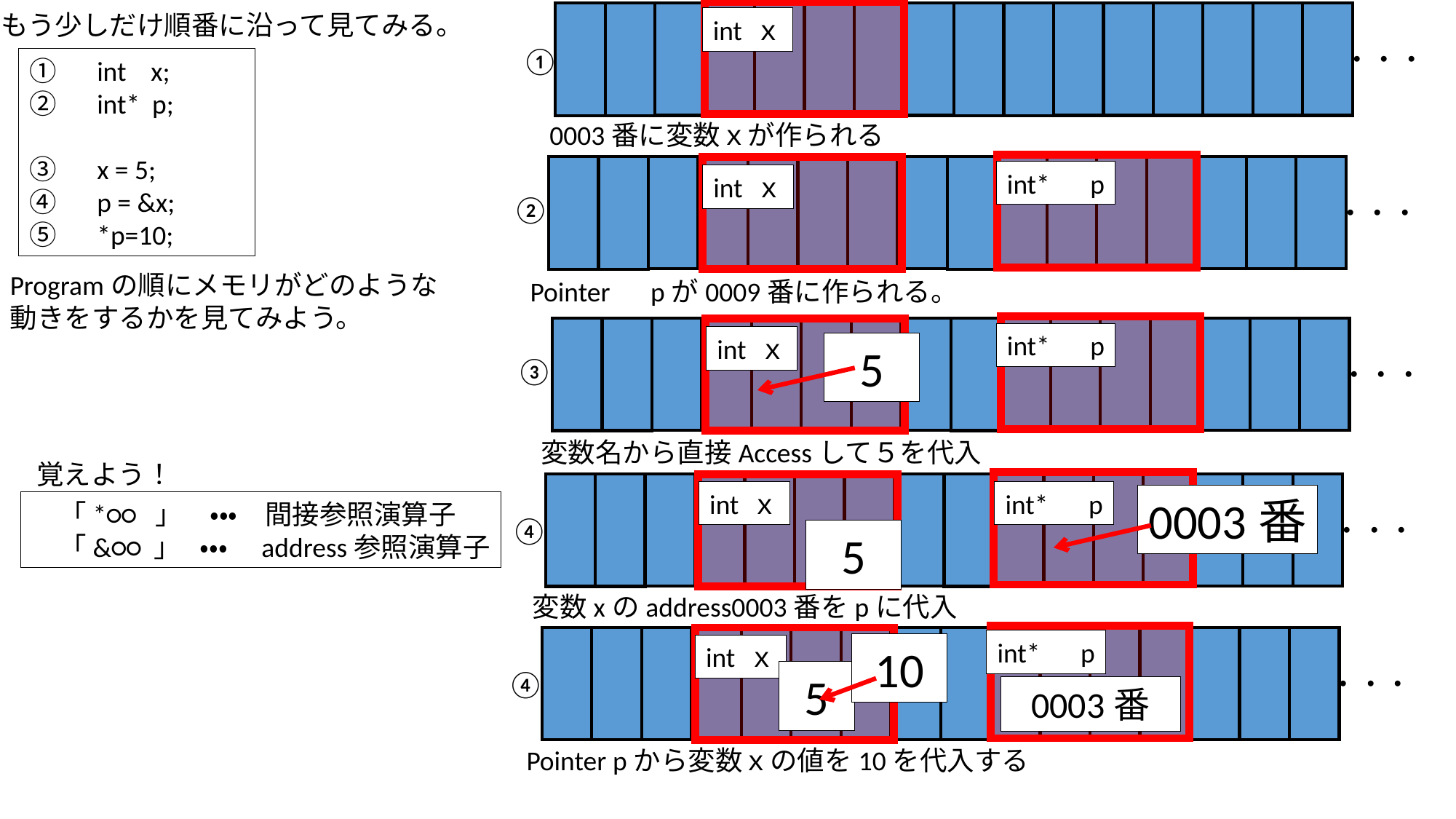

・もう少しだけ順番に沿って見てみる。

・・・
int ｘ
①
①　int    x;
②　int*  p;

③　x = 5;
④　p = &x;
⑤　*p=10;
0003番に変数ｘが作られる

・・・

int*　p
int ｘ
②
Programの順にメモリがどのような
動きをするかを見てみよう。
Pointer　pが0009番に作られる。

・・・

int*　p
int ｘ
5
③
変数名から直接Accessして５を代入
覚えよう！

・・・

int ｘ
int*　p
0003番
　「*○○  」　・・・　間接参照演算子
　「&○○ 」   ・・・　address参照演算子
④
5
変数xのaddress0003番をpに代入

・・・

int*　p
10
int ｘ
5
④
0003番
Pointer pから変数ｘの値を10を代入する